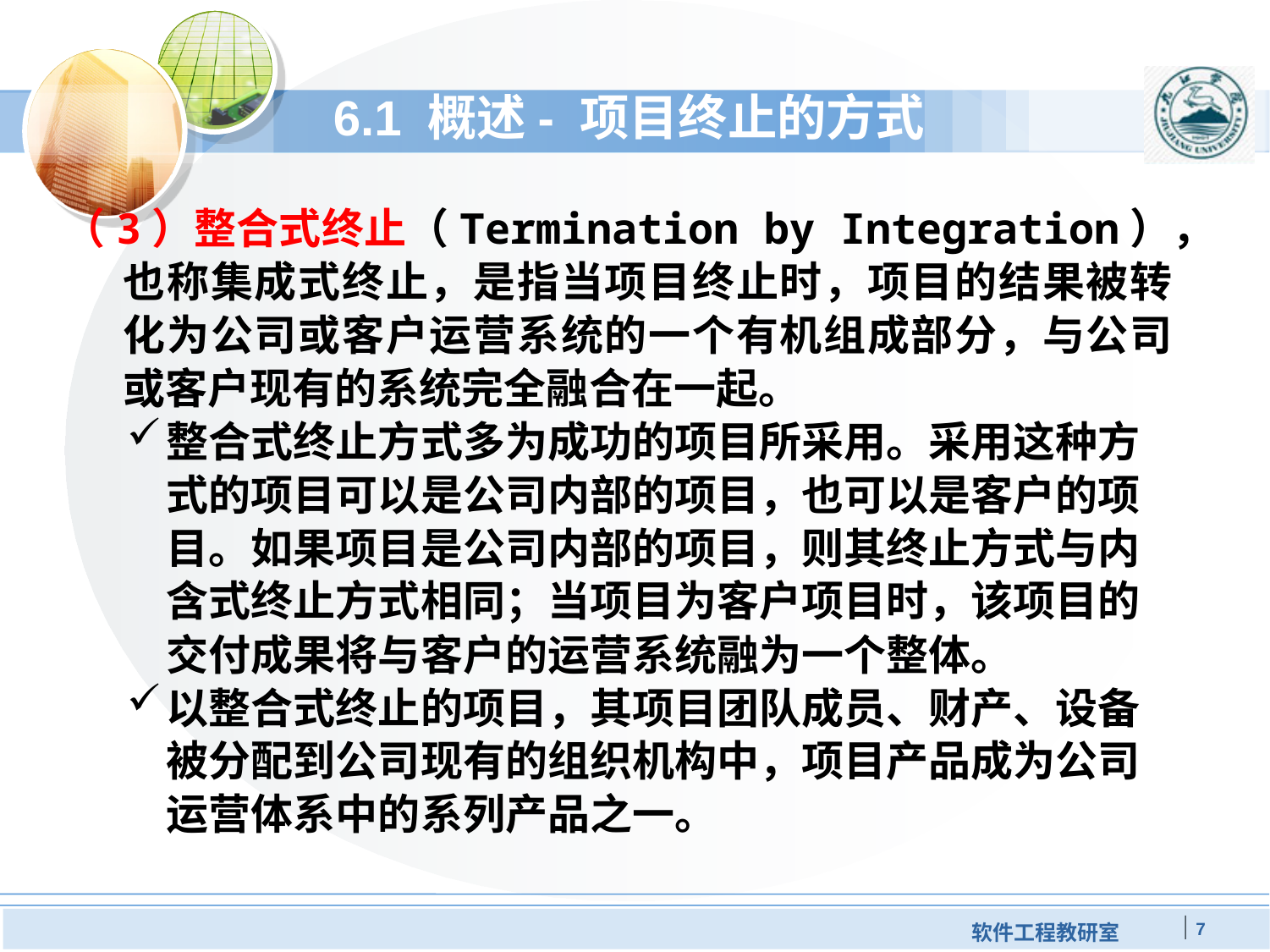

# 6.1 概述- 项目终止的方式
（3）整合式终止（Termination by Integration），也称集成式终止，是指当项目终止时，项目的结果被转化为公司或客户运营系统的一个有机组成部分，与公司或客户现有的系统完全融合在一起。
整合式终止方式多为成功的项目所采用。采用这种方式的项目可以是公司内部的项目，也可以是客户的项目。如果项目是公司内部的项目，则其终止方式与内含式终止方式相同；当项目为客户项目时，该项目的交付成果将与客户的运营系统融为一个整体。
以整合式终止的项目，其项目团队成员、财产、设备被分配到公司现有的组织机构中，项目产品成为公司运营体系中的系列产品之一。